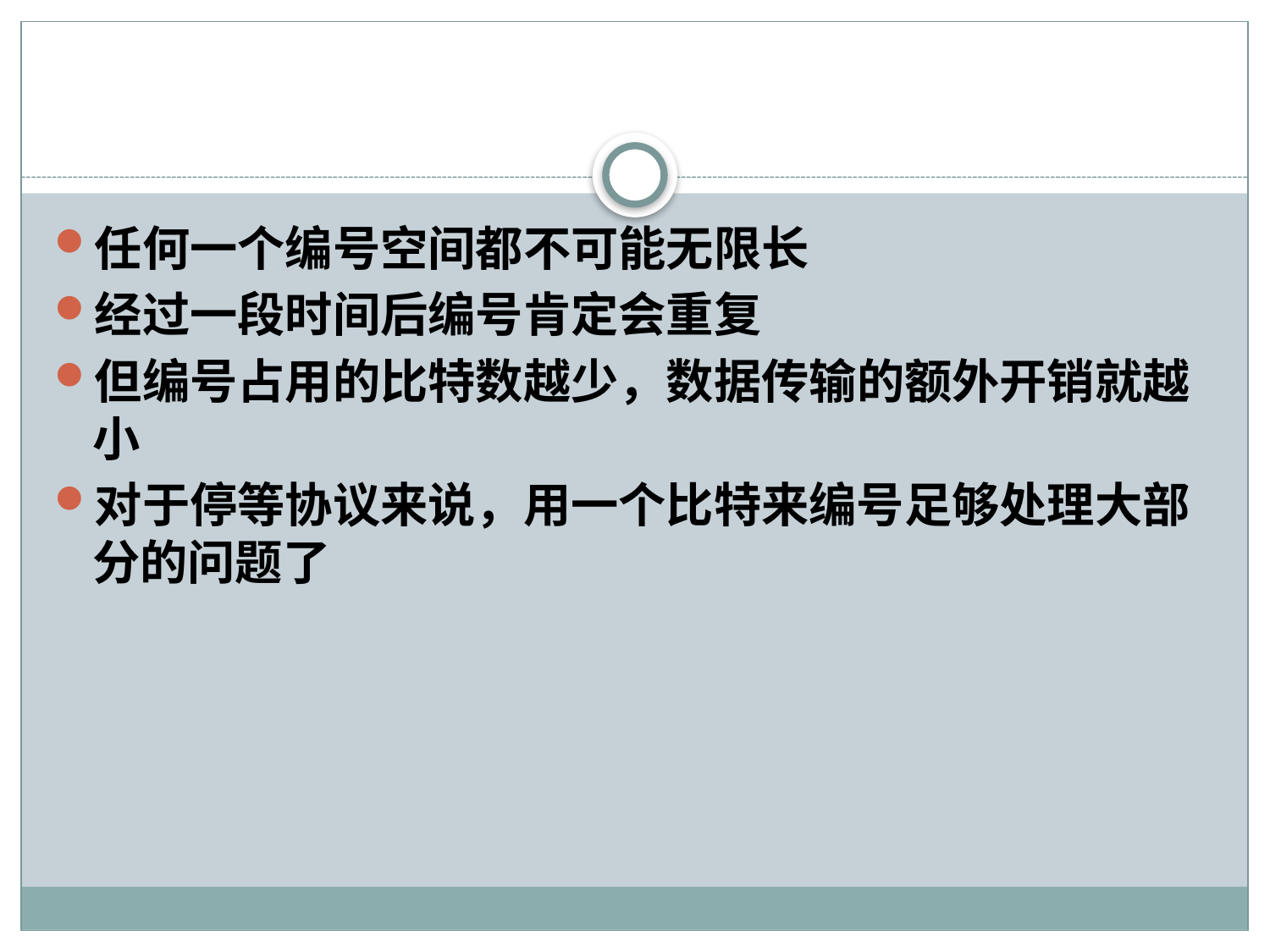

#
任何一个编号空间都不可能无限长
经过一段时间后编号肯定会重复
但编号占用的比特数越少，数据传输的额外开销就越小
对于停等协议来说，用一个比特来编号足够处理大部分的问题了